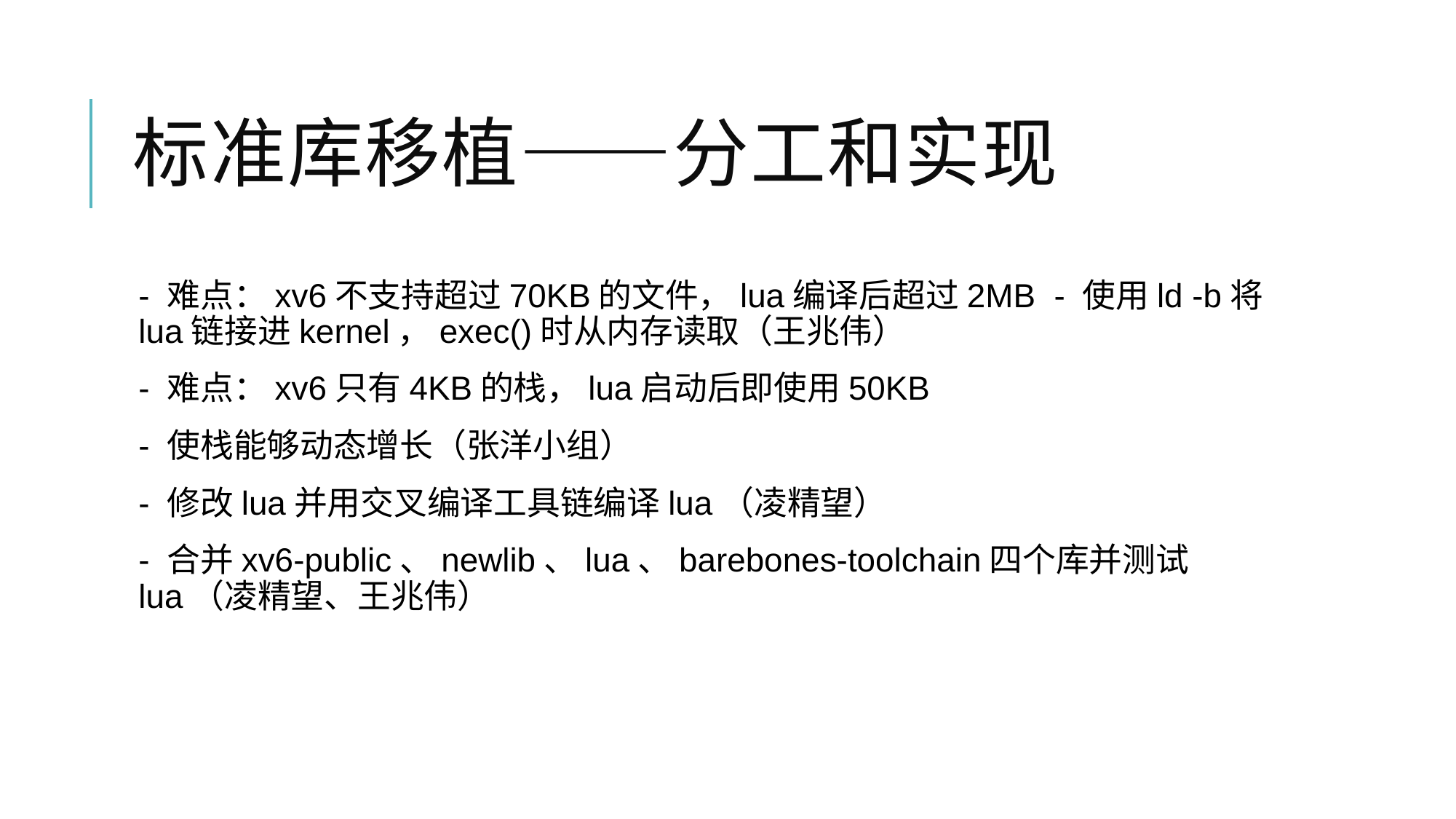

# 标准库移植——分工和实现
- 难点：xv6不支持超过70KB的文件，lua编译后超过2MB  - 使用ld -b将lua链接进kernel，exec()时从内存读取（王兆伟）
- 难点：xv6只有4KB的栈，lua启动后即使用50KB
- 使栈能够动态增长（张洋小组）
- 修改lua并用交叉编译工具链编译lua（凌精望）
- 合并xv6-public、newlib、lua、barebones-toolchain四个库并测试lua（凌精望、王兆伟）